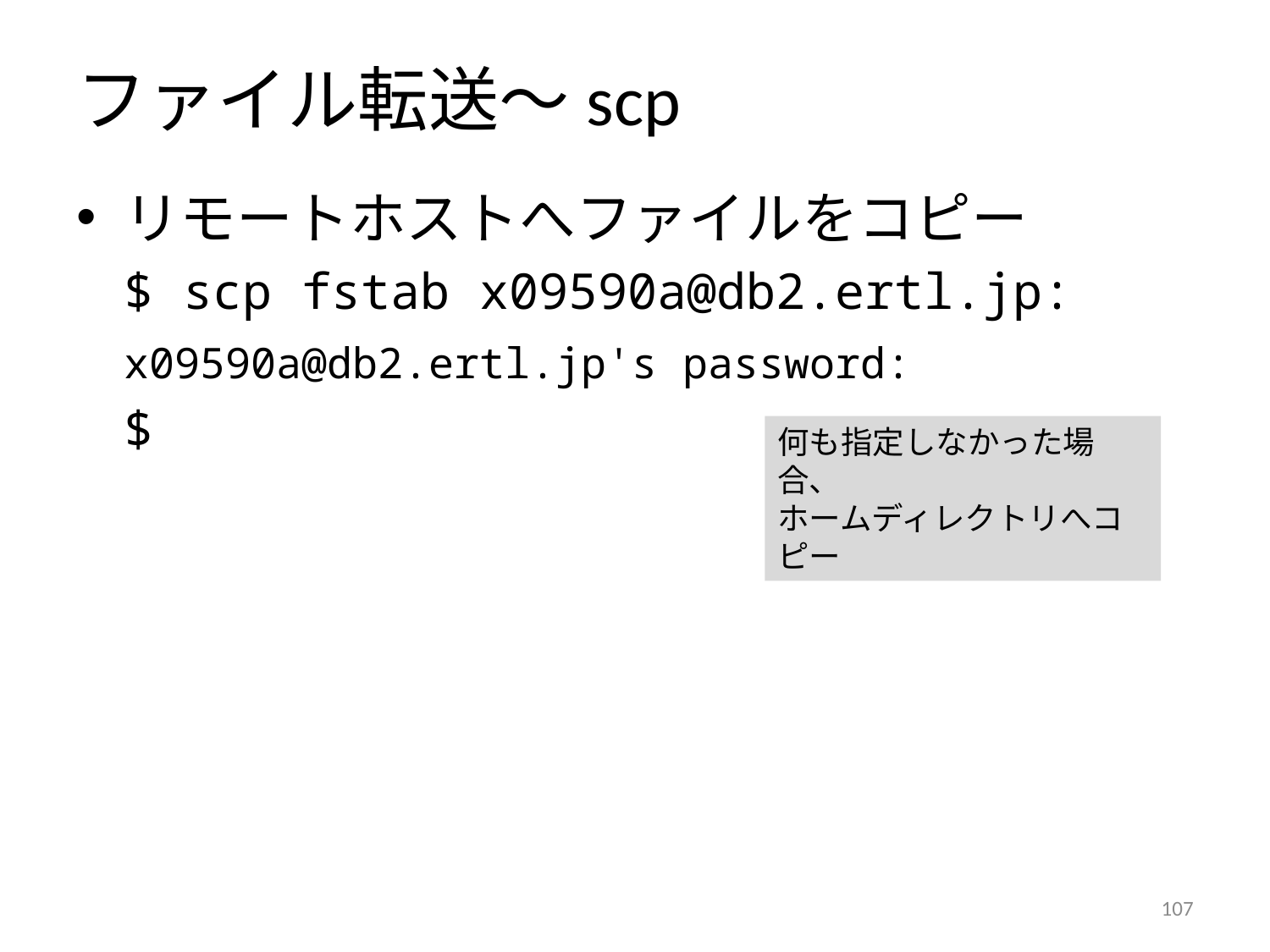

# ファイル転送～scp
リモートホストへファイルをコピー
	$ scp fstab x09590a@db2.ertl.jp:
	x09590a@db2.ertl.jp's password:
	$

何も指定しなかった場合、
ホームディレクトリへコピー
107